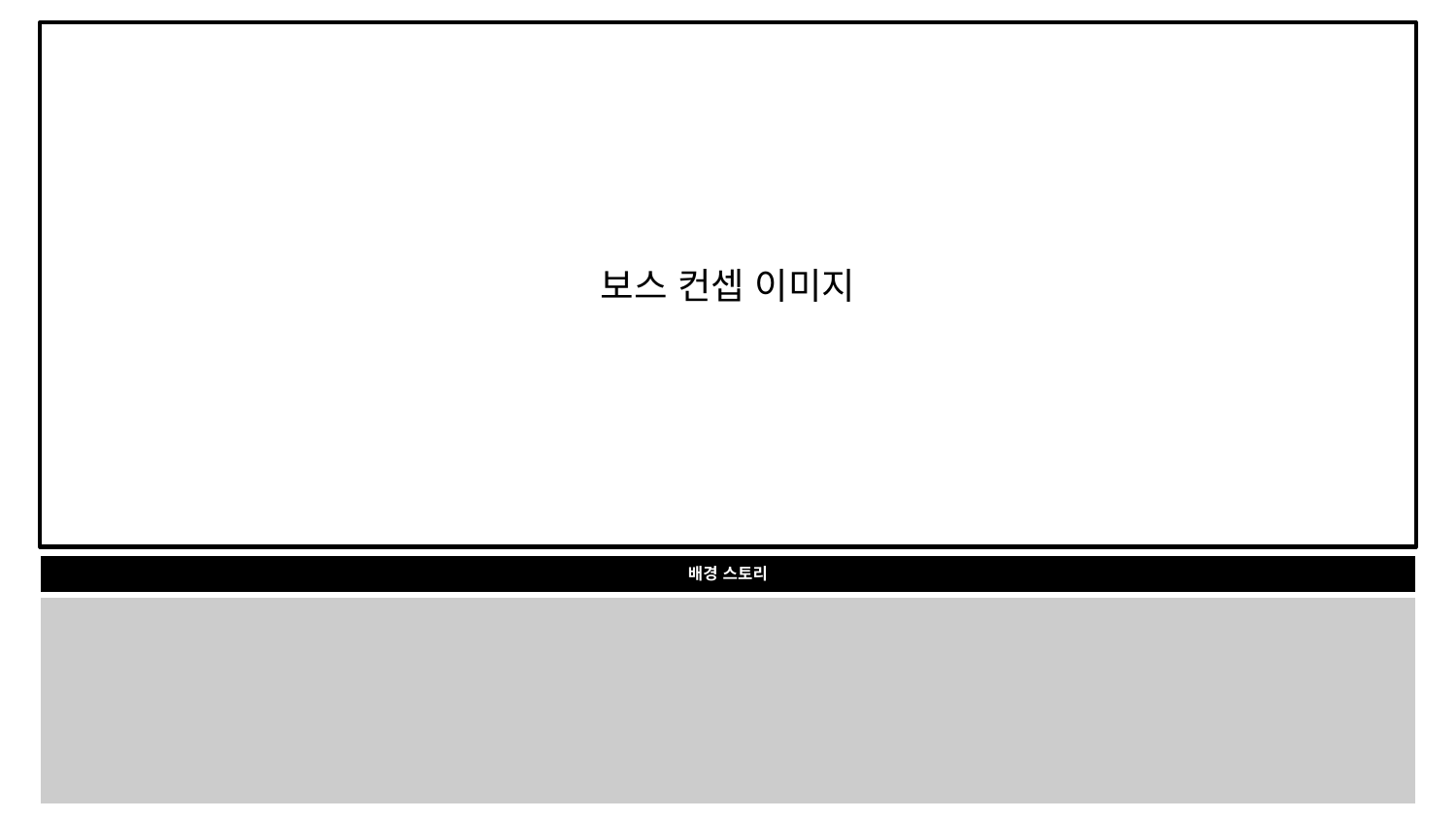

보스 컨셉 이미지
| 배경 스토리 |
| --- |
|  |